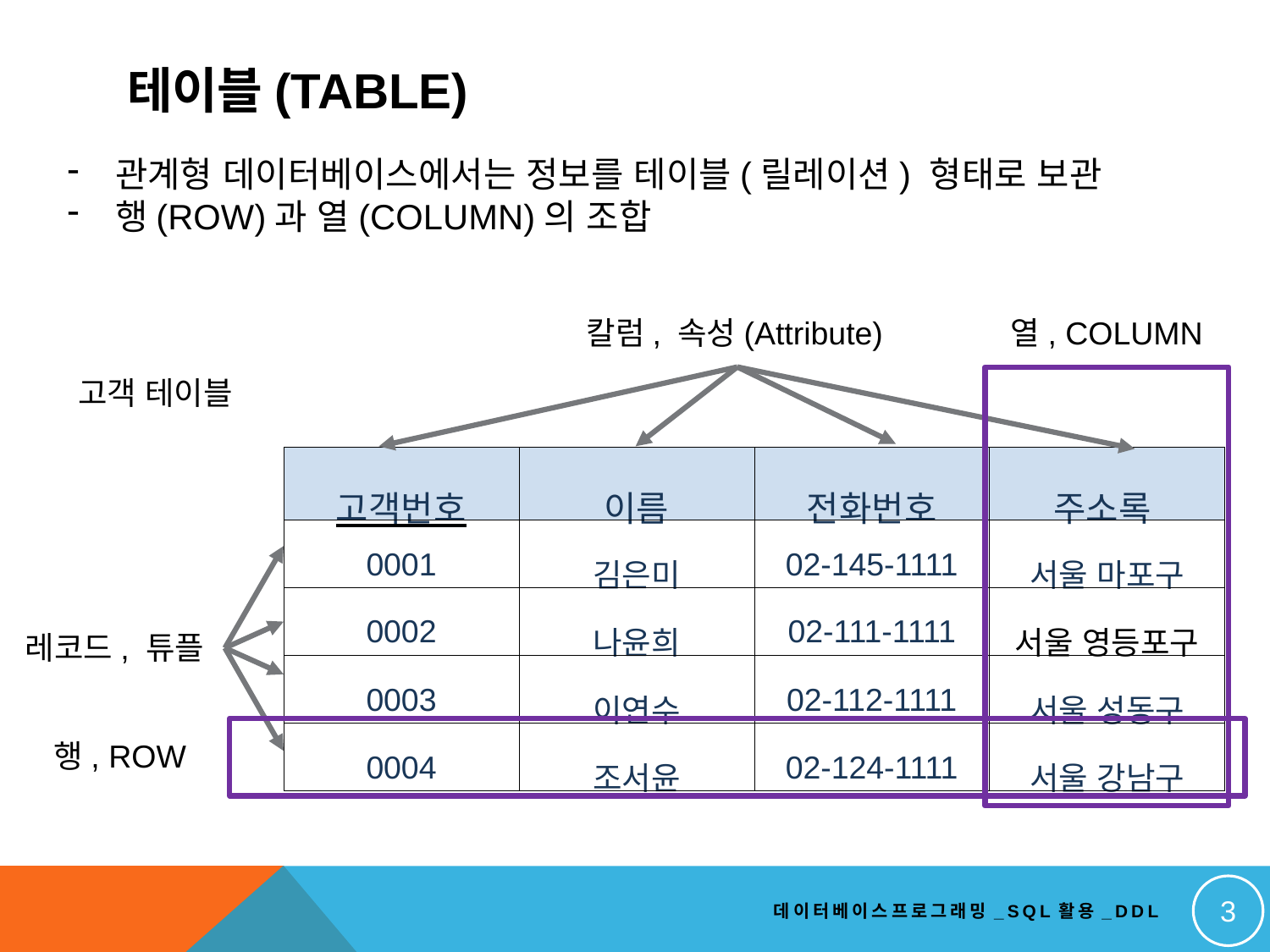

# 테이블(TABLE)
관계형 데이터베이스에서는 정보를 테이블(릴레이션) 형태로 보관
행(ROW)과 열(COLUMN)의 조합
칼럼, 속성(Attribute)
열, COLUMN
고객 테이블

| 고객번호 | 이름 | 전화번호 | 주소록 |
| --- | --- | --- | --- |
| 0001 | 김은미 | 02-145-1111 | 서울 마포구 |
| 0002 | 나윤희 | 02-111-1111 | 서울 영등포구 |
| 0003 | 이연수 | 02-112-1111 | 서울 성동구 |
| 0004 | 조서윤 | 02-124-1111 | 서울 강남구 |
레코드, 튜플

행, ROW
3
데이터베이스프로그래밍_SQL활용_DDL